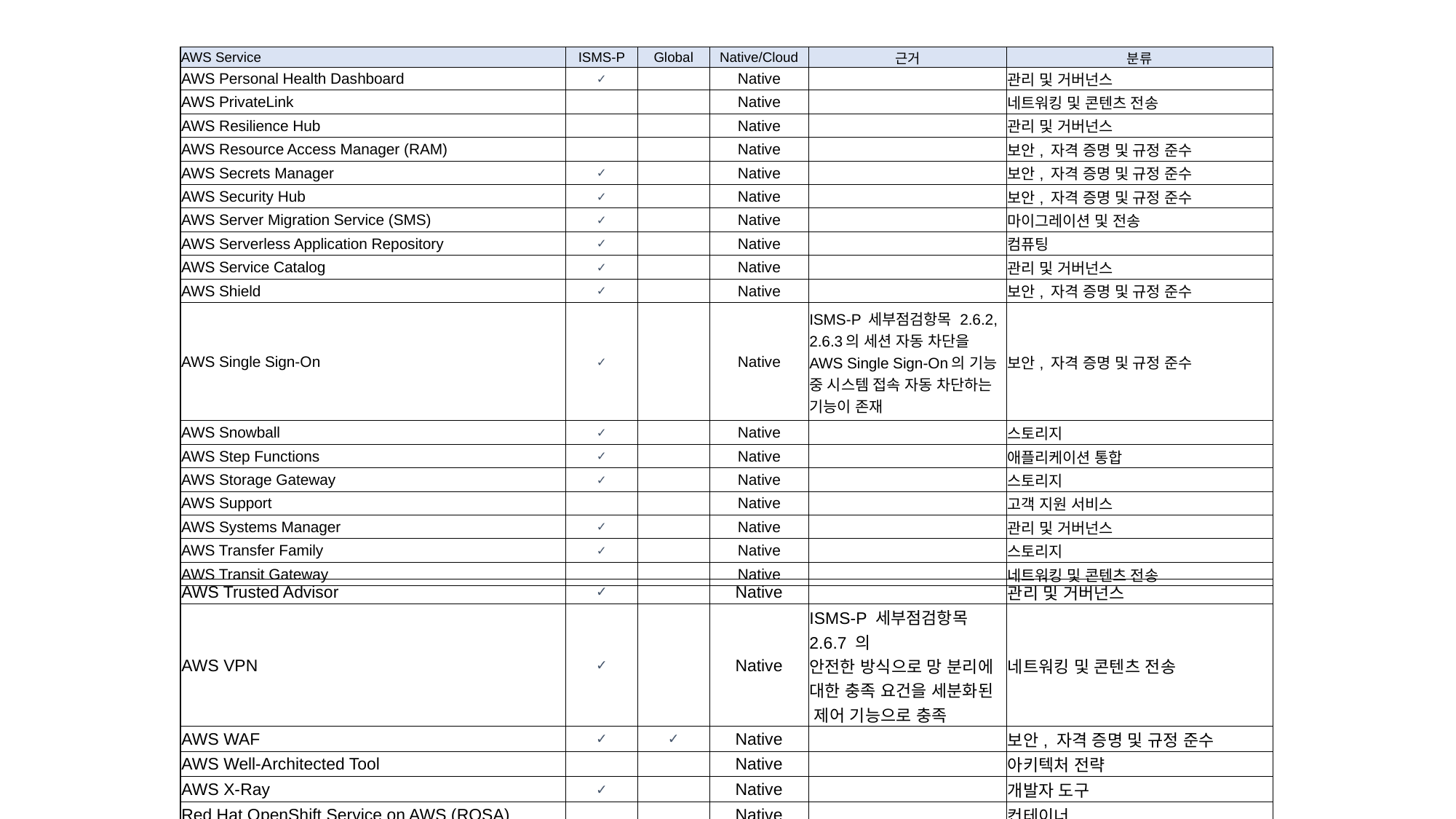

| AWS Service | ISMS-P | Global | Native/Cloud | 근거 | 분류 |
| --- | --- | --- | --- | --- | --- |
| AWS Personal Health Dashboard | ✓ |  | Native |  | 관리 및 거버넌스 |
| AWS PrivateLink |  |  | Native |  | 네트워킹 및 콘텐츠 전송 |
| AWS Resilience Hub |  |  | Native |  | 관리 및 거버넌스 |
| AWS Resource Access Manager (RAM) |  |  | Native |  | 보안, 자격 증명 및 규정 준수 |
| AWS Secrets Manager | ✓ |  | Native |  | 보안, 자격 증명 및 규정 준수 |
| AWS Security Hub | ✓ |  | Native |  | 보안, 자격 증명 및 규정 준수 |
| AWS Server Migration Service (SMS) | ✓ |  | Native |  | 마이그레이션 및 전송 |
| AWS Serverless Application Repository | ✓ |  | Native |  | 컴퓨팅 |
| AWS Service Catalog | ✓ |  | Native |  | 관리 및 거버넌스 |
| AWS Shield | ✓ |  | Native |  | 보안, 자격 증명 및 규정 준수 |
| AWS Single Sign-On | ✓ |  | Native | ISMS-P 세부점검항목 2.6.2, 2.6.3의 세션 자동 차단을 AWS Single Sign-On의 기능 중 시스템 접속 자동 차단하는 기능이 존재 | 보안, 자격 증명 및 규정 준수 |
| AWS Snowball | ✓ |  | Native |  | 스토리지 |
| AWS Step Functions | ✓ |  | Native |  | 애플리케이션 통합 |
| AWS Storage Gateway | ✓ |  | Native |  | 스토리지 |
| AWS Support |  |  | Native |  | 고객 지원 서비스 |
| AWS Systems Manager | ✓ |  | Native |  | 관리 및 거버넌스 |
| AWS Transfer Family | ✓ |  | Native |  | 스토리지 |
| AWS Transit Gateway |  |  | Native |  | 네트워킹 및 콘텐츠 전송 |
| AWS Trusted Advisor | ✓ |  | Native |  | 관리 및 거버넌스 |
| --- | --- | --- | --- | --- | --- |
| AWS VPN | ✓ |  | Native | ISMS-P 세부점검항목 2.6.7 의 안전한 방식으로 망 분리에 대한 충족 요건을 세분화된 제어 기능으로 충족 | 네트워킹 및 콘텐츠 전송 |
| AWS WAF | ✓ | ✓ | Native |  | 보안, 자격 증명 및 규정 준수 |
| AWS Well-Architected Tool |  |  | Native |  | 아키텍처 전략 |
| AWS X-Ray | ✓ |  | Native |  | 개발자 도구 |
| Red Hat OpenShift Service on AWS (ROSA) |  |  | Native |  | 컨테이너 |